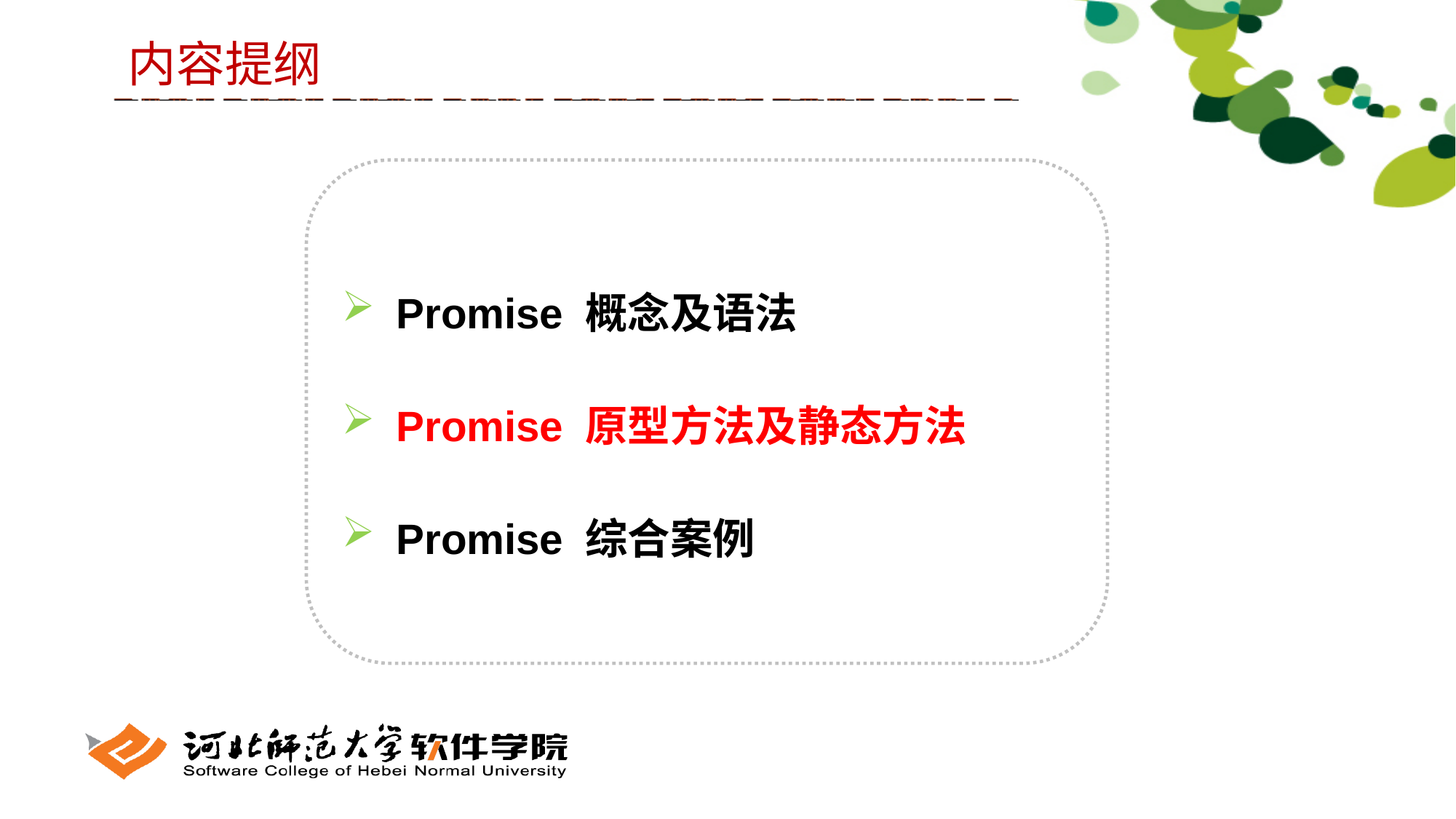

内容提纲
Promise 概念及语法
Promise 原型方法及静态方法
Promise 综合案例